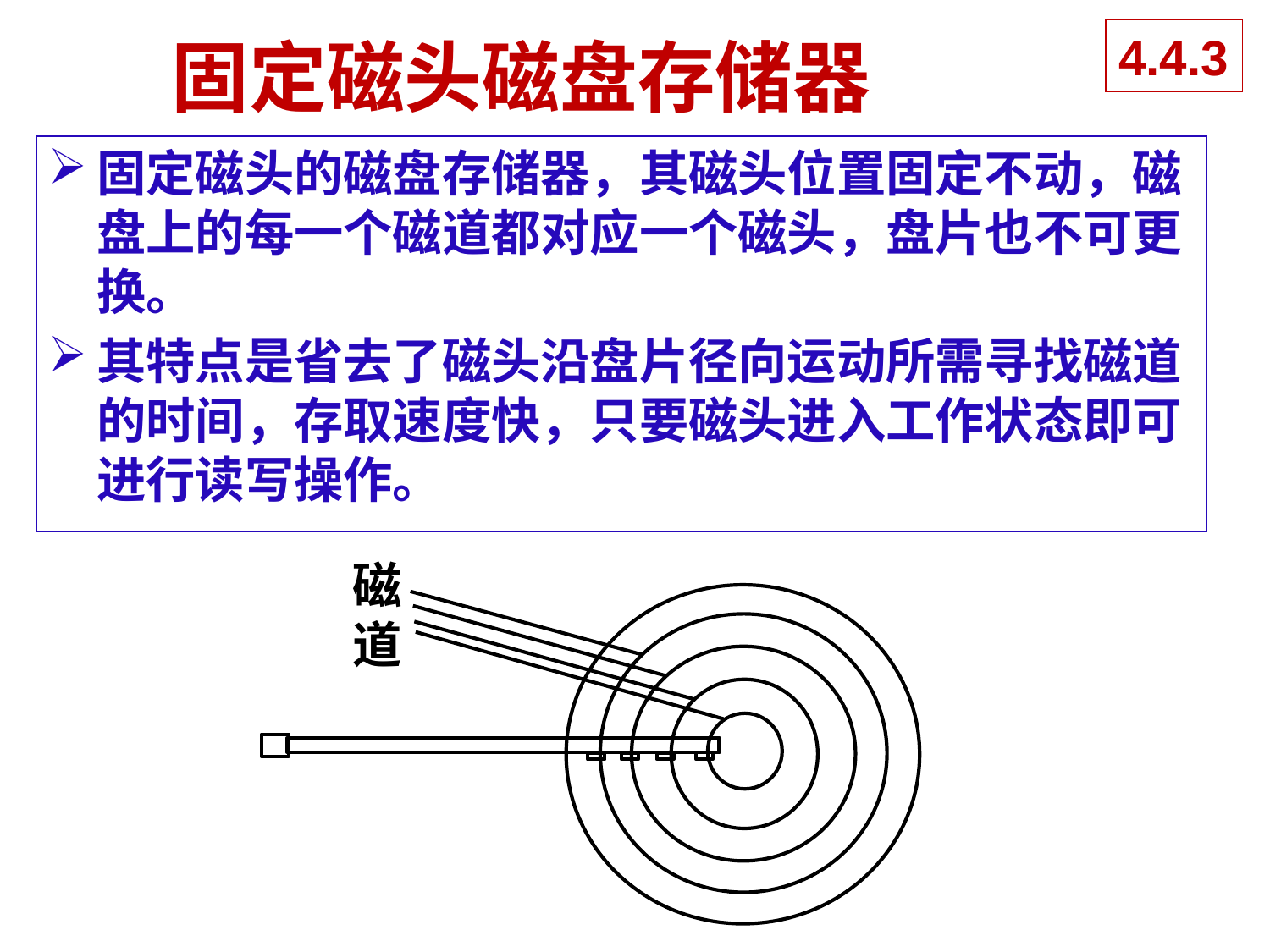

4.4.3
固定磁头磁盘存储器
固定磁头的磁盘存储器，其磁头位置固定不动，磁盘上的每一个磁道都对应一个磁头，盘片也不可更换。
其特点是省去了磁头沿盘片径向运动所需寻找磁道的时间，存取速度快，只要磁头进入工作状态即可进行读写操作。

磁
道